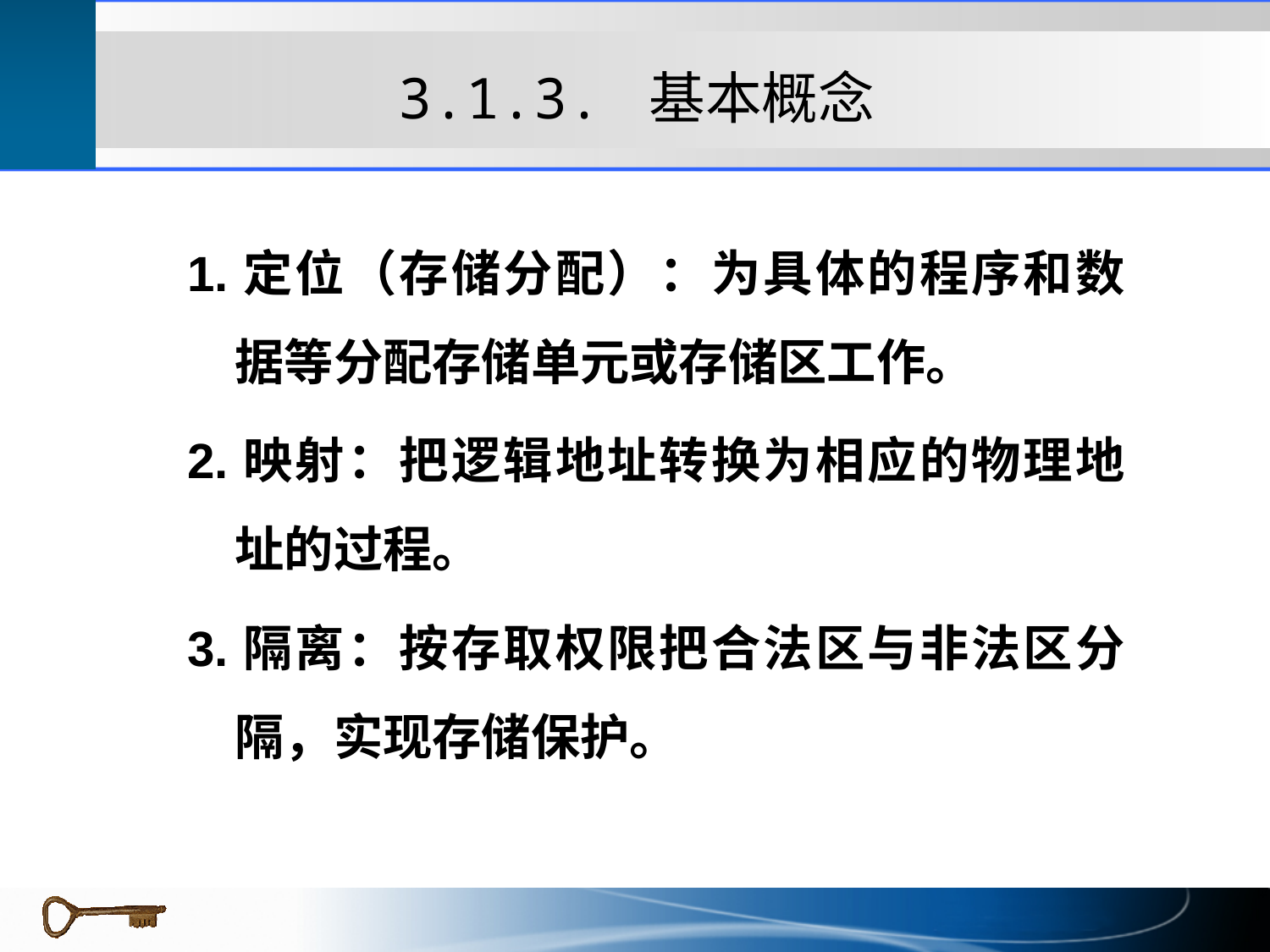

# 3.1.3. 基本概念
1.定位（存储分配）：为具体的程序和数据等分配存储单元或存储区工作。
2.映射：把逻辑地址转换为相应的物理地址的过程。
3.隔离：按存取权限把合法区与非法区分隔，实现存储保护。